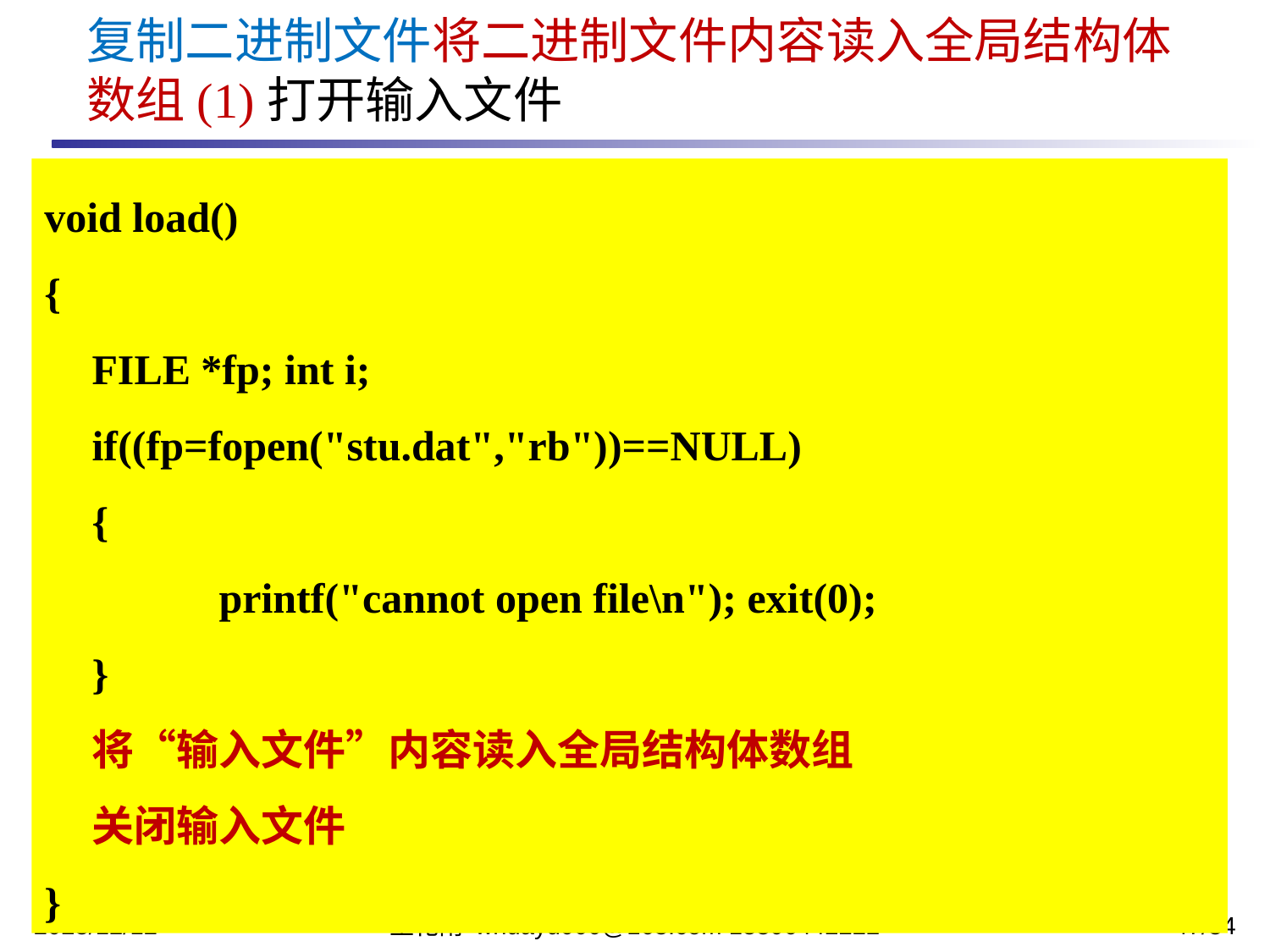

复制二进制文件将二进制文件内容读入全局结构体数组(1)打开输入文件
void load()
{
	FILE *fp; int i;
	if((fp=fopen("stu.dat","rb"))==NULL)
	{
		printf("cannot open file\n"); exit(0);
	}
	将“输入文件”内容读入全局结构体数组
	关闭输入文件
}

2023/12/12
王化雨 whuayu000@163.com 13306442222
47/34